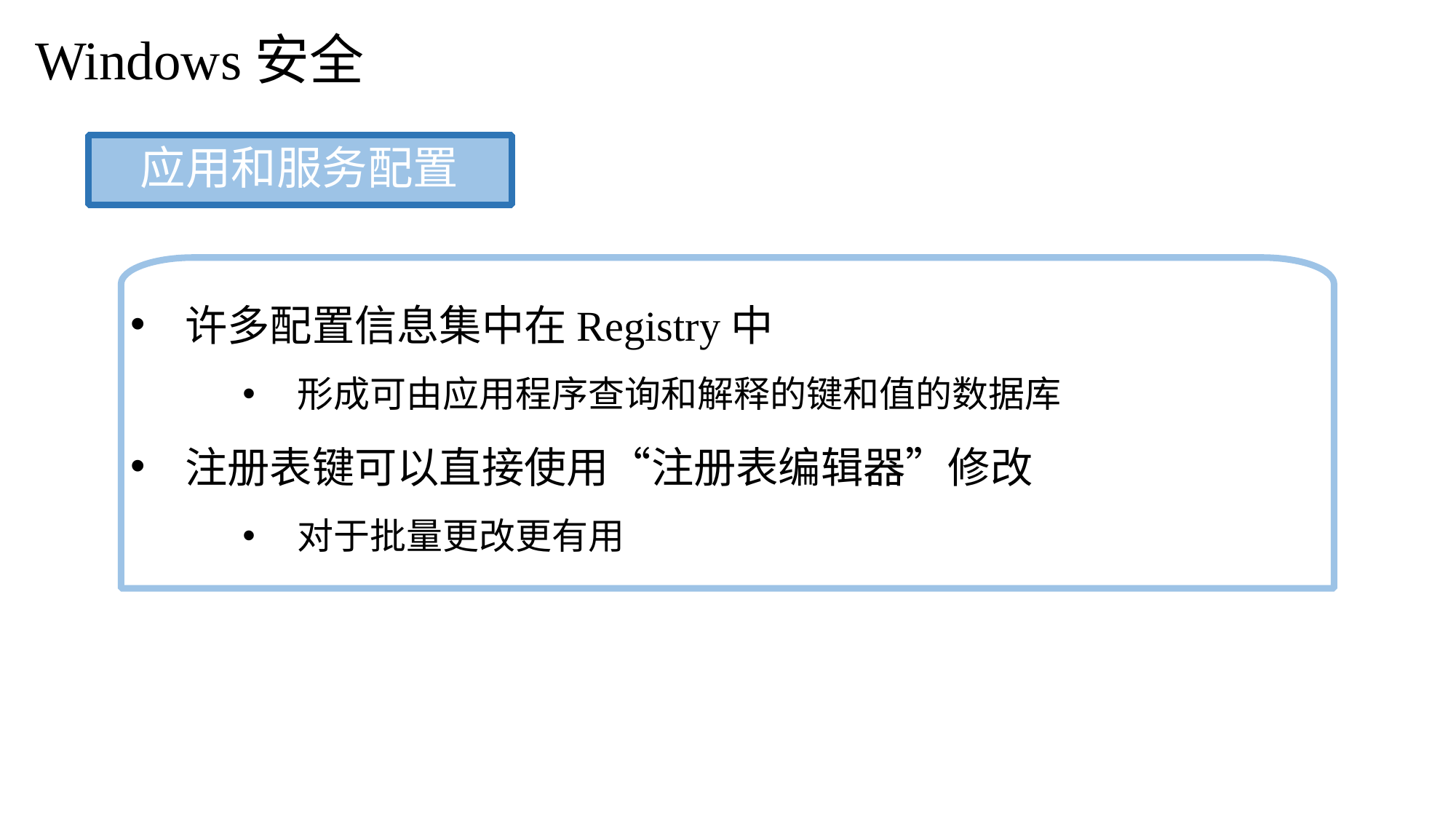

Windows安全

应用和服务配置
许多配置信息集中在Registry中
形成可由应用程序查询和解释的键和值的数据库
注册表键可以直接使用“注册表编辑器”修改
对于批量更改更有用